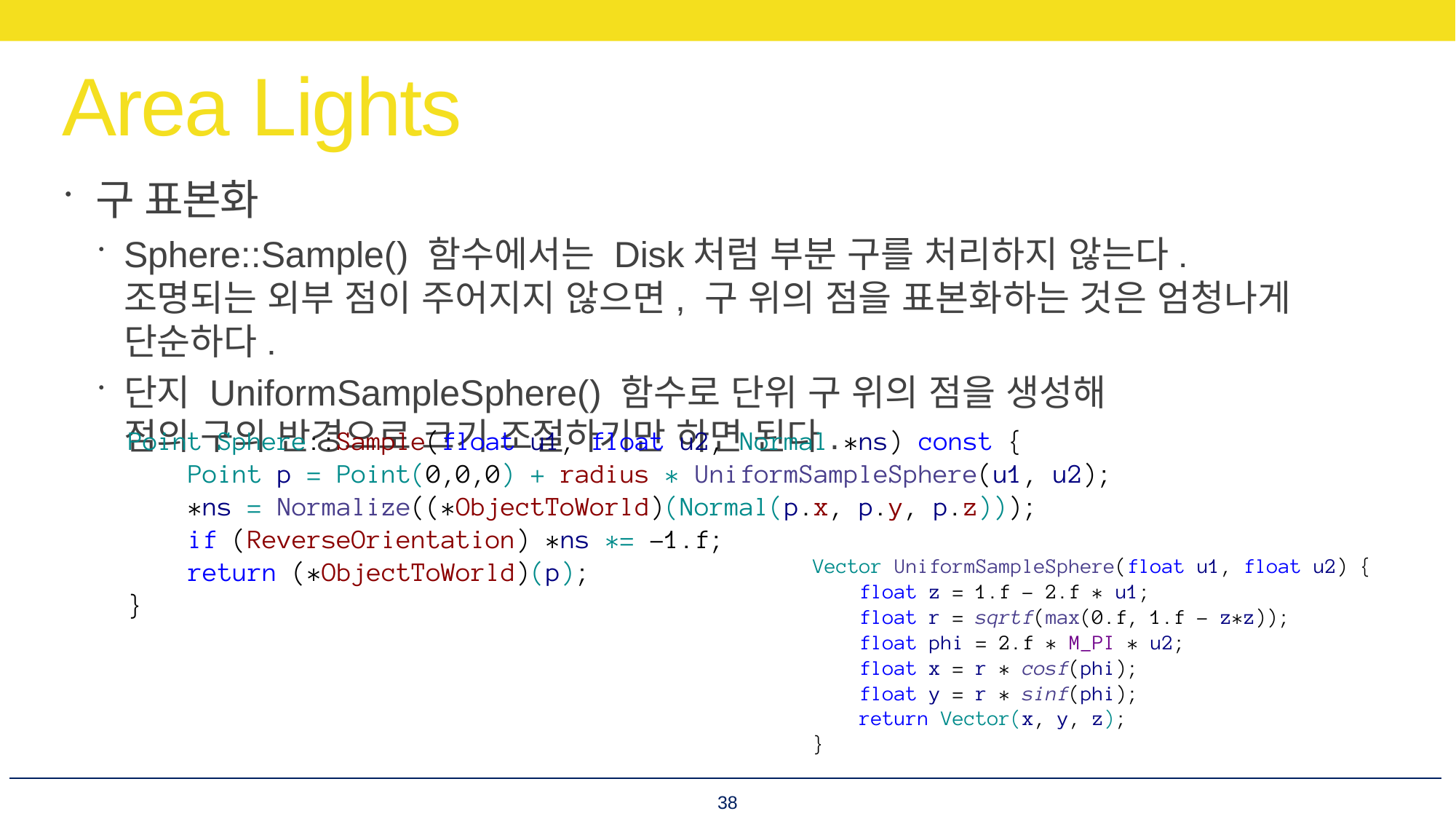

# Area Lights
구 표본화
Sphere::Sample() 함수에서는 Disk처럼 부분 구를 처리하지 않는다.
조명되는 외부 점이 주어지지 않으면, 구 위의 점을 표본화하는 것은 엄청나게 단순하다.
단지 UniformSampleSphere() 함수로 단위 구 위의 점을 생성해
점의 구의 반경으로 크기 조절하기만 하면 된다.

Point Sphere::Sample(float u1, float u2, Normal *ns) const {
    Point p = Point(0,0,0) + radius * UniformSampleSphere(u1, u2);
    *ns = Normalize((*ObjectToWorld)(Normal(p.x, p.y, p.z)));
    if (ReverseOrientation) *ns *= -1.f;
    return (*ObjectToWorld)(p);
}
Vector UniformSampleSphere(float u1, float u2) {
    float z = 1.f - 2.f * u1;
    float r = sqrtf(max(0.f, 1.f - z*z));
    float phi = 2.f * M_PI * u2;
    float x = r * cosf(phi);
    float y = r * sinf(phi);
    return Vector(x, y, z);
}
38